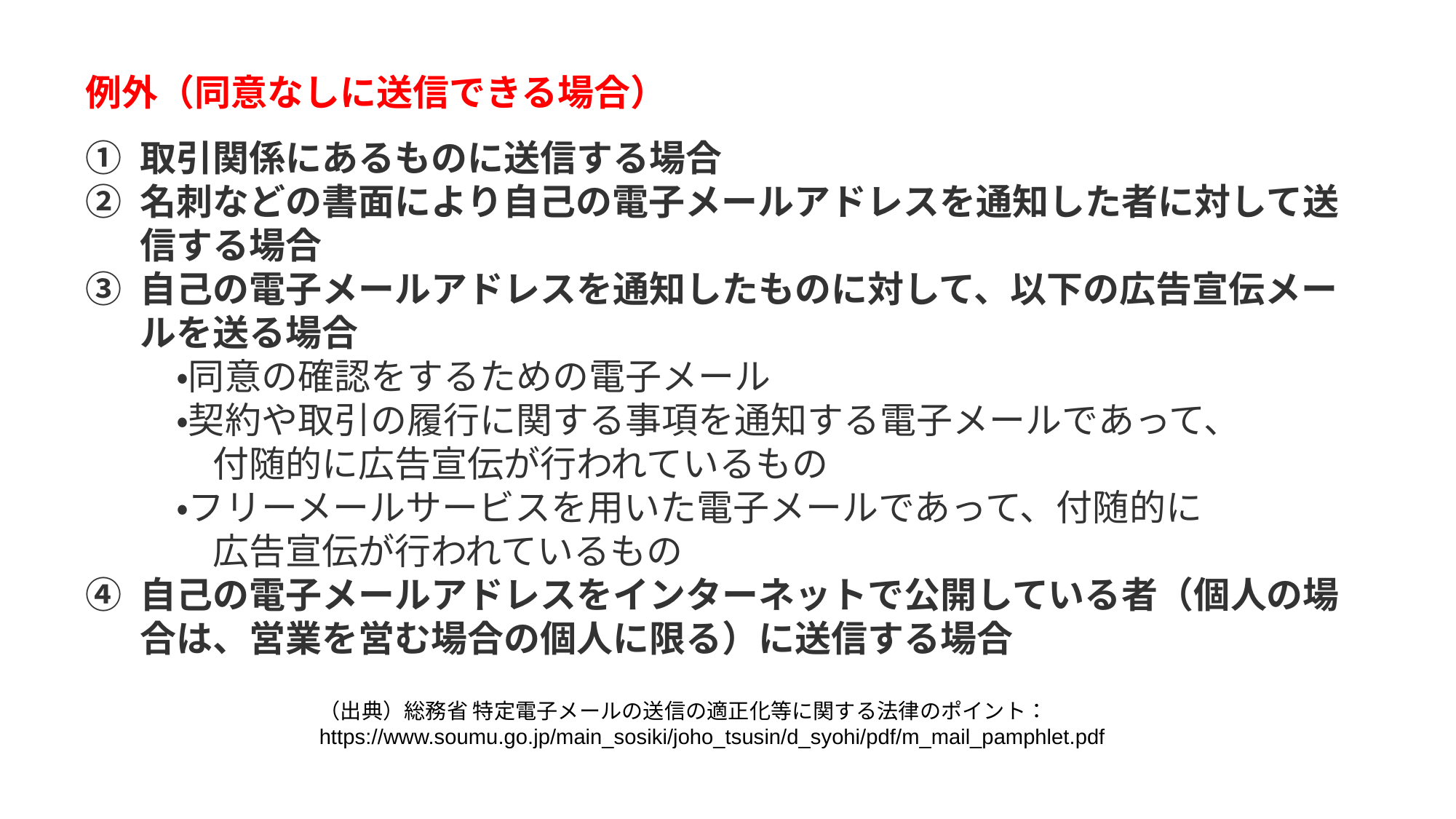

例外（同意なしに送信できる場合）

取引関係にあるものに送信する場合
名刺などの書面により自己の電子メールアドレスを通知した者に対して送信する場合
自己の電子メールアドレスを通知したものに対して、以下の広告宣伝メールを送る場合
　・同意の確認をするための電子メール
　・契約や取引の履行に関する事項を通知する電子メールであって、
　　付随的に広告宣伝が行われているもの
　・フリーメールサービスを用いた電子メールであって、付随的に
　　広告宣伝が行われているもの
自己の電子メールアドレスをインターネットで公開している者（個人の場合は、営業を営む場合の個人に限る）に送信する場合
（出典）総務省 特定電子メールの送信の適正化等に関する法律のポイント：
https://www.soumu.go.jp/main_sosiki/joho_tsusin/d_syohi/pdf/m_mail_pamphlet.pdf